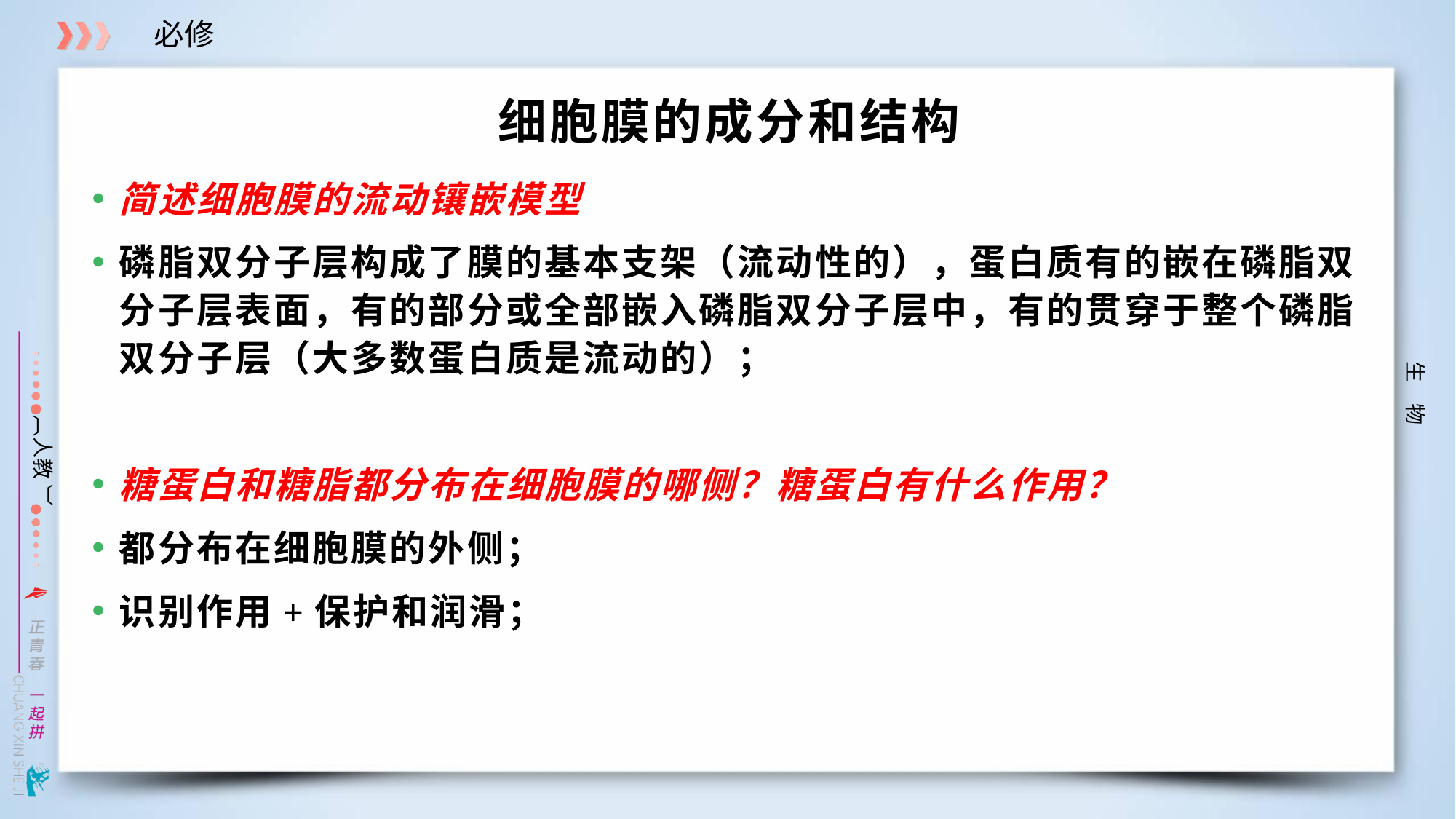

# 细胞膜的成分和结构
简述细胞膜的流动镶嵌模型
磷脂双分子层构成了膜的基本支架（流动性的），蛋白质有的嵌在磷脂双分子层表面，有的部分或全部嵌入磷脂双分子层中，有的贯穿于整个磷脂双分子层（大多数蛋白质是流动的）；

糖蛋白和糖脂都分布在细胞膜的哪侧？糖蛋白有什么作用？
都分布在细胞膜的外侧；
识别作用+保护和润滑；